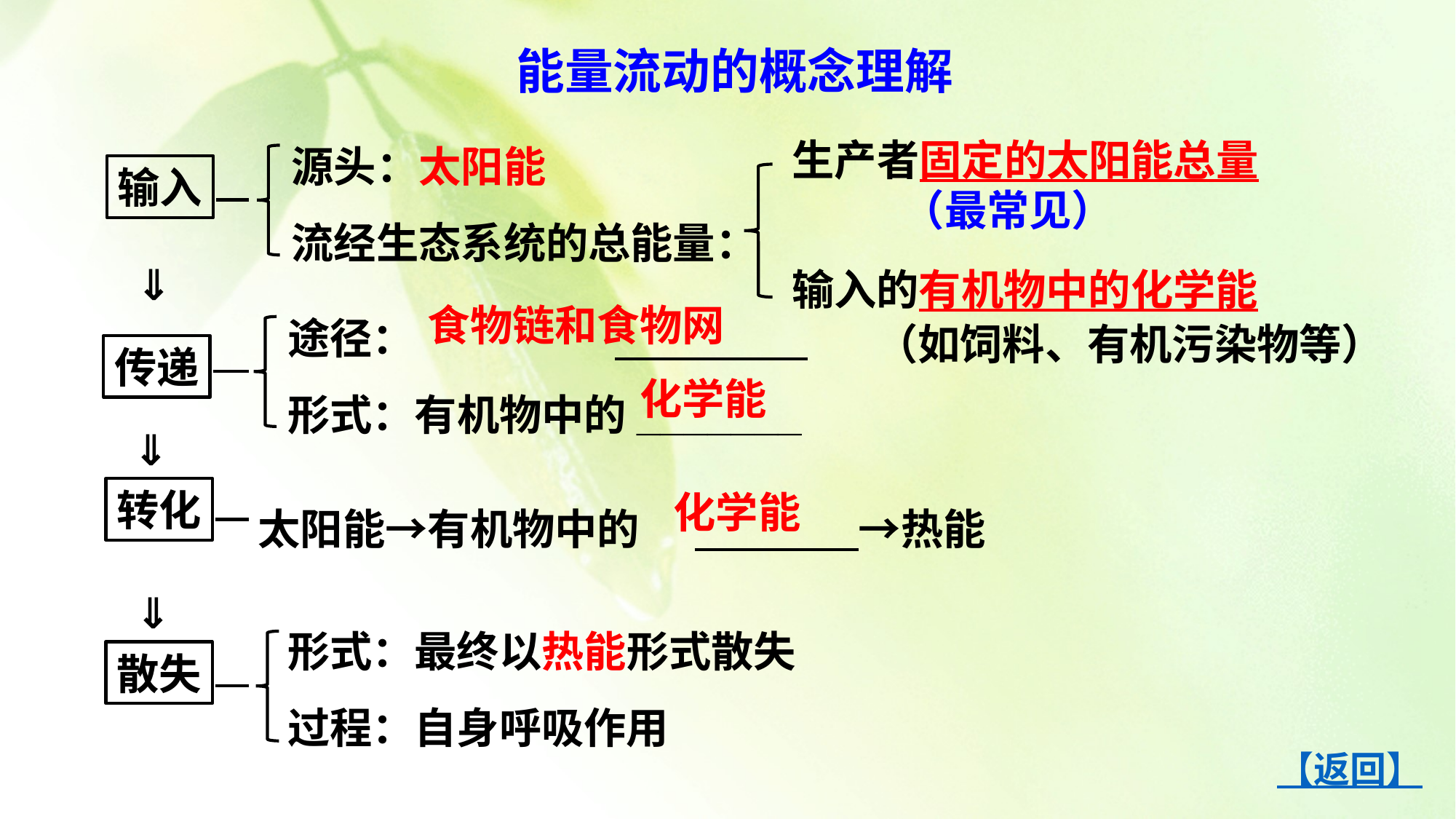

能量流动的概念理解
源头：太阳能
流经生态系统的总能量：
生产者固定的太阳能总量

输入

（最常见）
⇓
输入的有机物中的化学能
途径：
形式：有机物中的_______
食物链和食物网
（如饲料、有机污染物等）

传递
化学能
⇓
太阳能→有机物中的	                 →热能
转化
化学能
⇓
形式：最终以热能形式散失
过程：自身呼吸作用

散失
【返回】